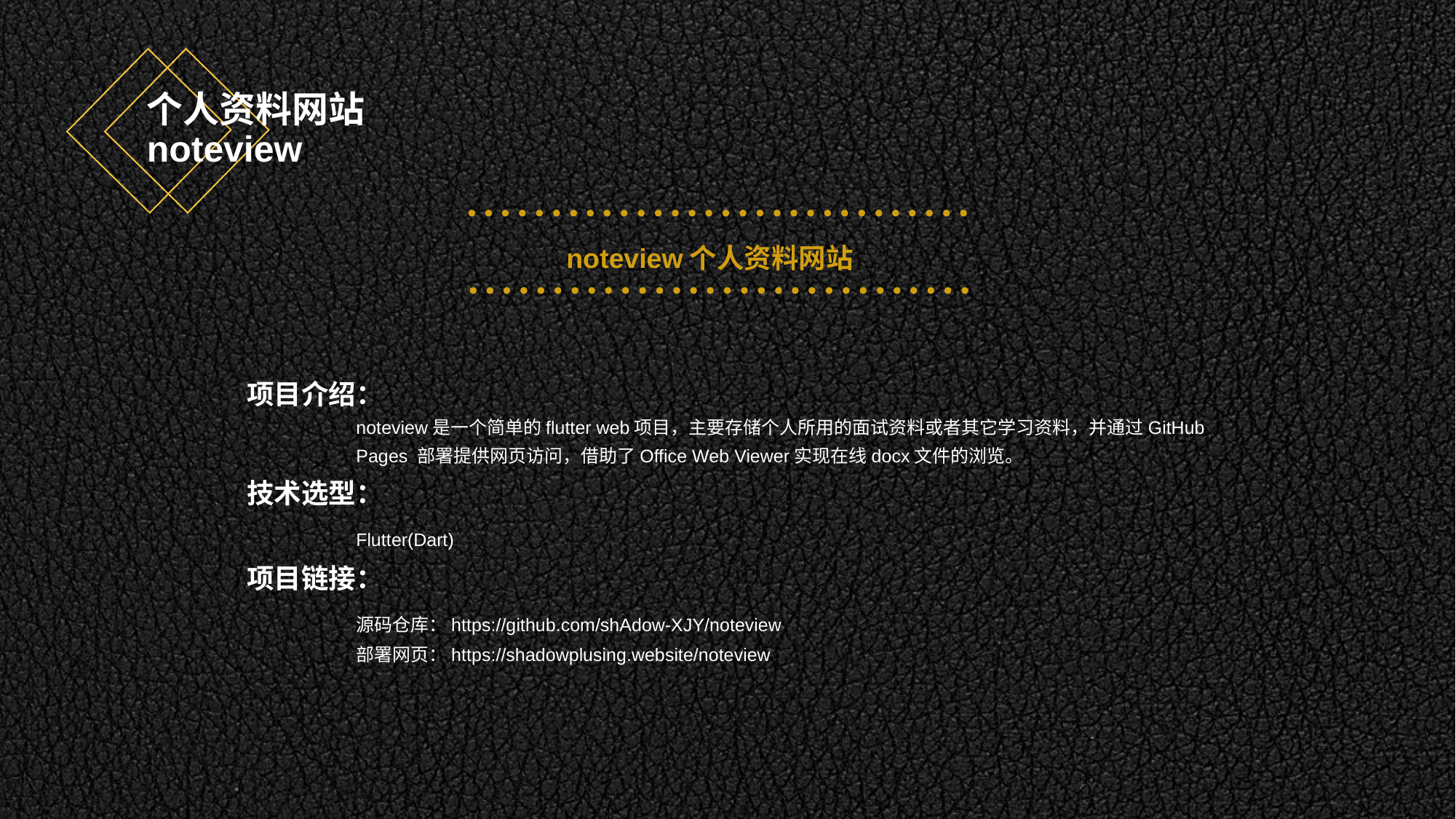

# 个人资料网站 noteview

noteview个人资料网站

项目介绍：
	noteview是一个简单的flutter web项目，主要存储个人所用的面试资料或者其它学习资料，并通过GitHub 	Pages 部署提供网页访问，借助了Office Web Viewer实现在线docx文件的浏览。
技术选型：
	Flutter(Dart)
项目链接：
	源码仓库：https://github.com/shAdow-XJY/noteview
	部署网页：https://shadowplusing.website/noteview